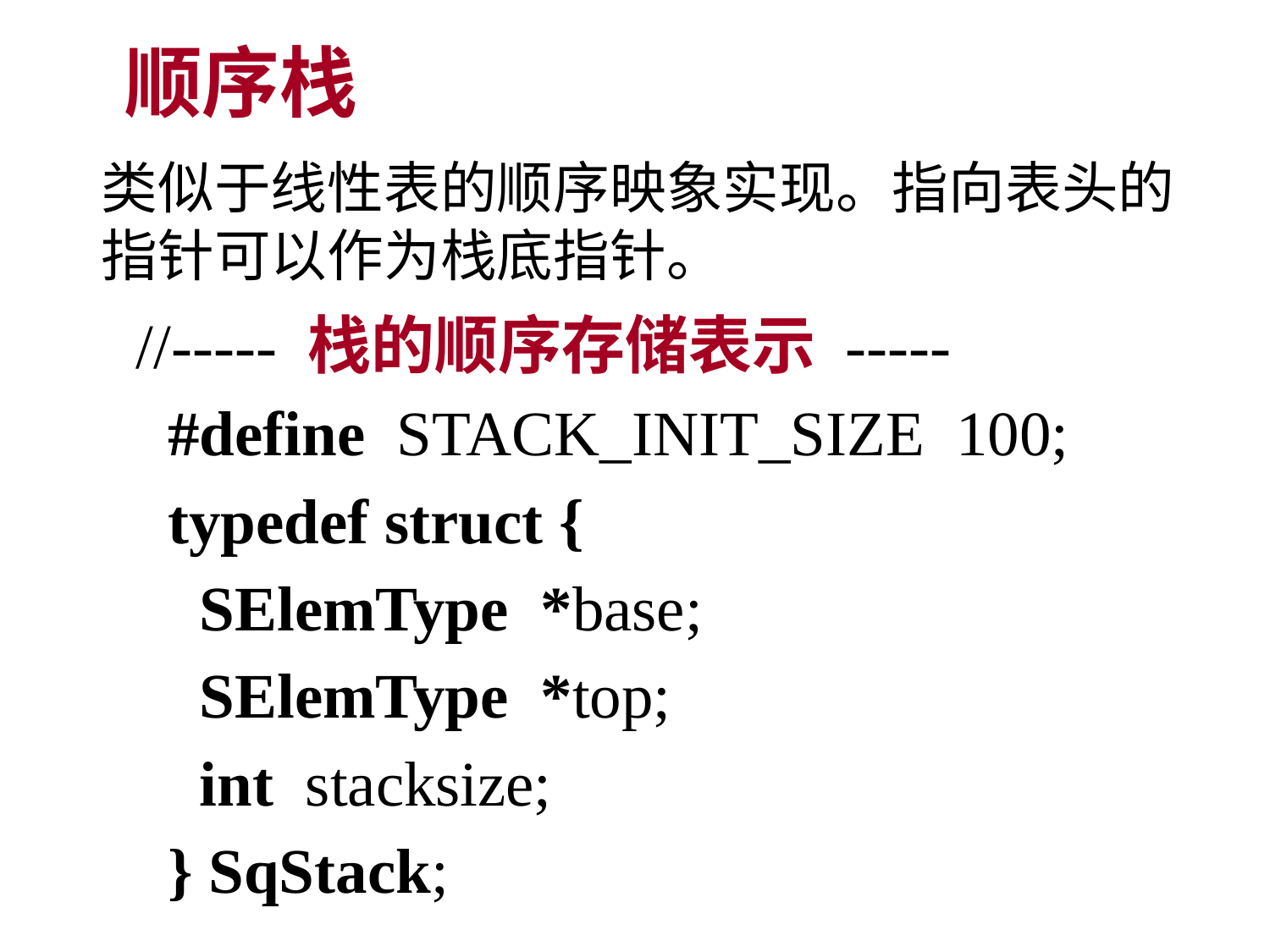

顺序栈
类似于线性表的顺序映象实现。指向表头的指针可以作为栈底指针。
//----- 栈的顺序存储表示 -----
  #define  STACK_INIT_SIZE  100;
  typedef struct {
    SElemType  *base;
    SElemType  *top;
    int  stacksize;
  } SqStack;